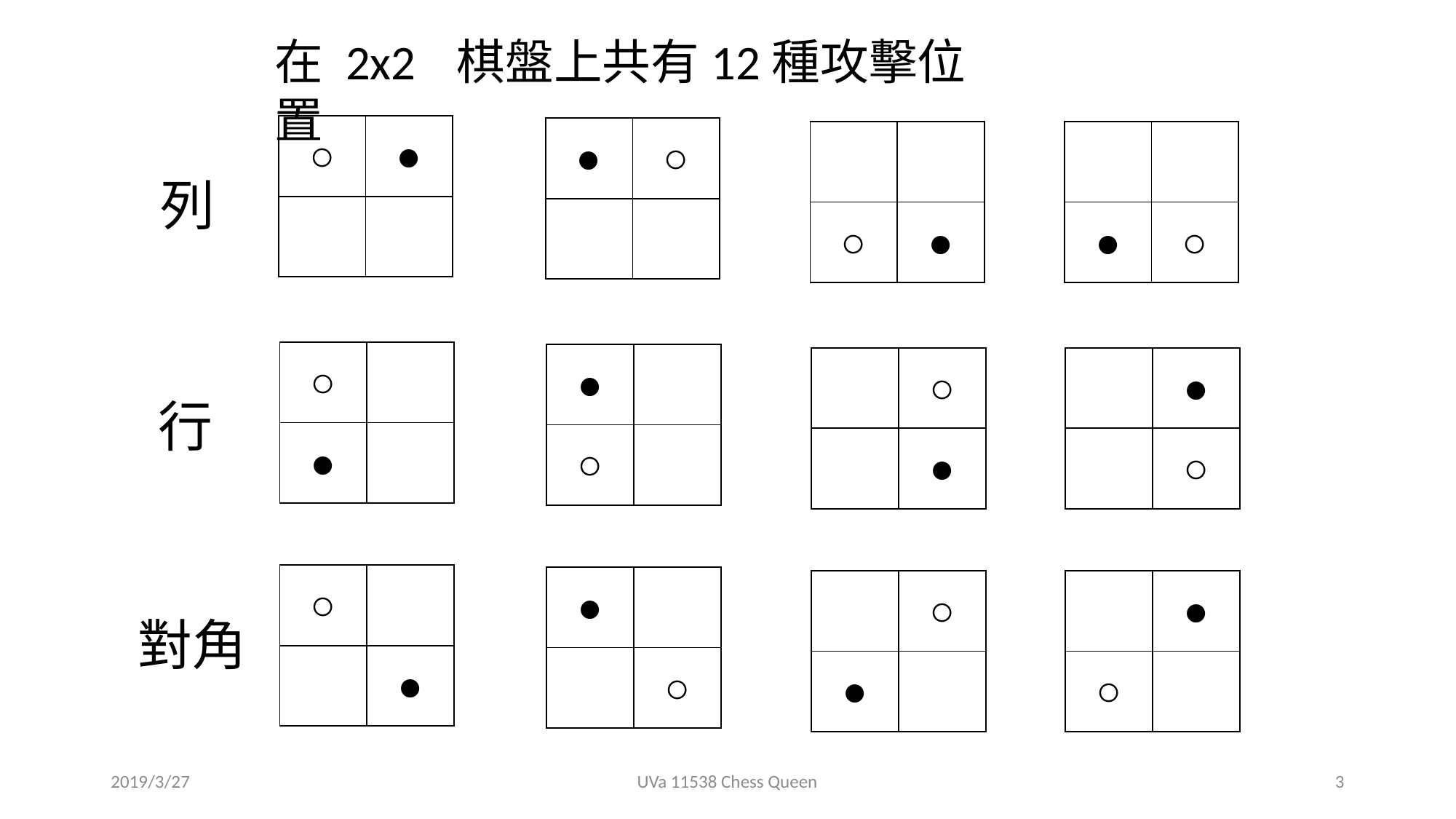

在 2x2 棋盤上共有12種攻擊位置
| ○ | ● |
| --- | --- |
|  |  |
| ● | ○ |
| --- | --- |
|  |  |
|  |  |
| --- | --- |
| ○ | ● |
|  |  |
| --- | --- |
| ● | ○ |
列
| ○ |  |
| --- | --- |
| ● |  |
| ● |  |
| --- | --- |
| ○ |  |
|  | ○ |
| --- | --- |
|  | ● |
|  | ● |
| --- | --- |
|  | ○ |
行
| ○ |  |
| --- | --- |
|  | ● |
| ● |  |
| --- | --- |
|  | ○ |
|  | ○ |
| --- | --- |
| ● |  |
|  | ● |
| --- | --- |
| ○ |  |
對角
2019/3/27
UVa 11538 Chess Queen
3